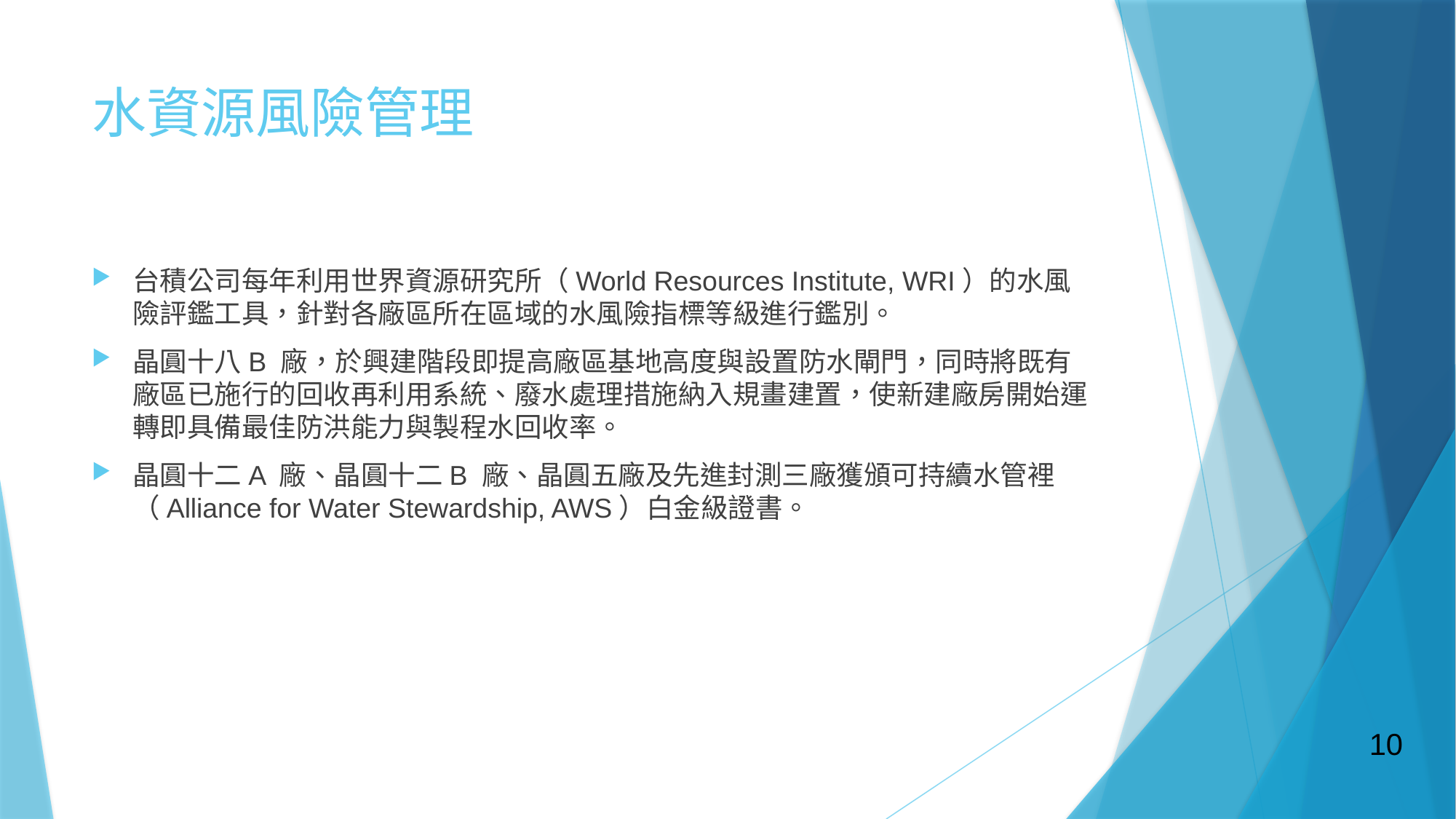

# 水資源風險管理
台積公司每年利用世界資源研究所（World Resources Institute, WRI）的水風險評鑑工具，針對各廠區所在區域的水風險指標等級進行鑑別。
晶圓十八B 廠，於興建階段即提高廠區基地高度與設置防水閘門，同時將既有廠區已施行的回收再利用系統、廢水處理措施納入規畫建置，使新建廠房開始運轉即具備最佳防洪能力與製程水回收率。
晶圓十二A 廠、晶圓十二B 廠、晶圓五廠及先進封測三廠獲頒可持續水管裡（Alliance for Water Stewardship, AWS）白金級證書。
10